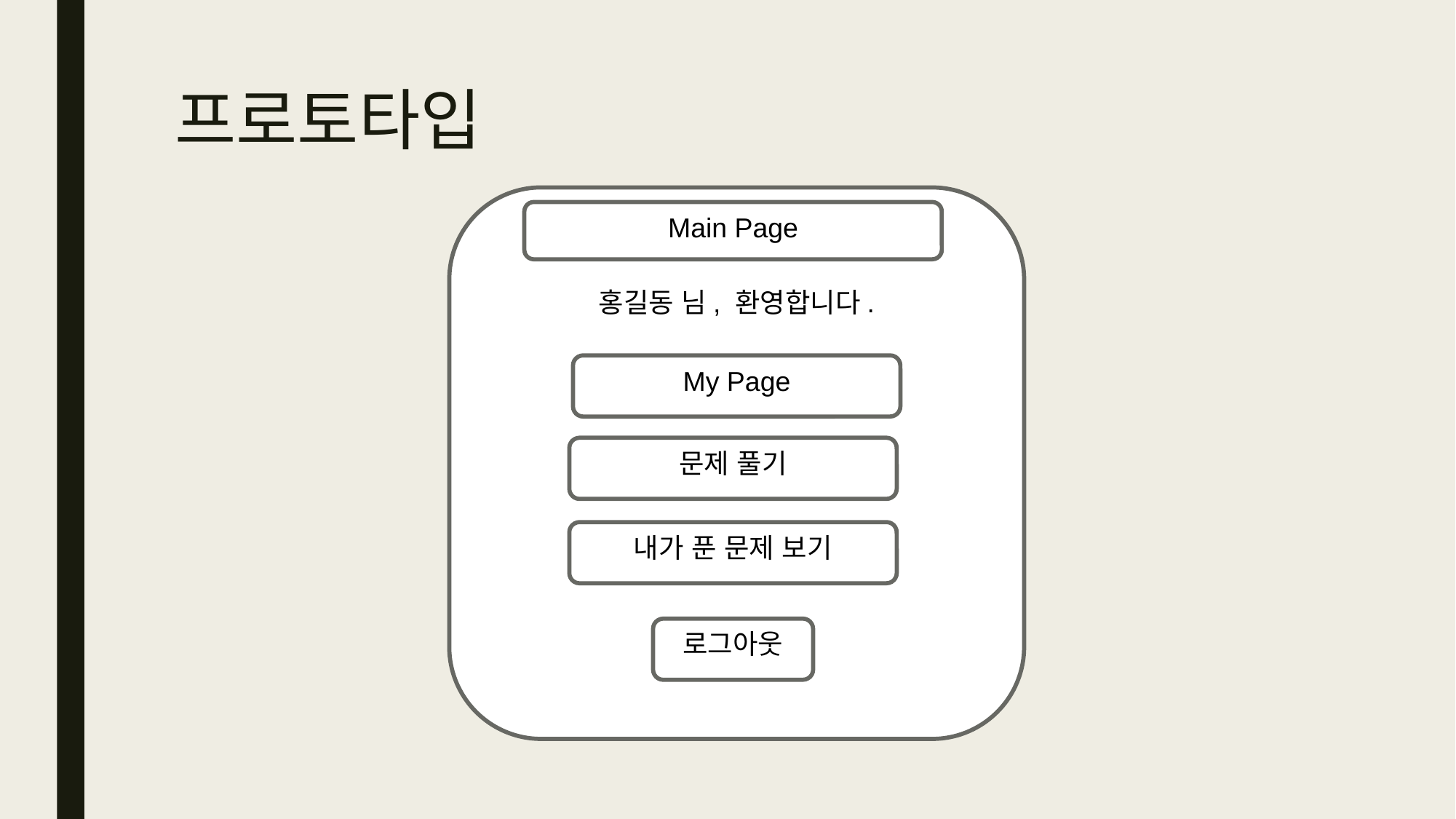

# 프로토타입

홍길동 님, 환영합니다.

Main Page
My Page

문제 풀기

내가 푼 문제 보기

로그아웃